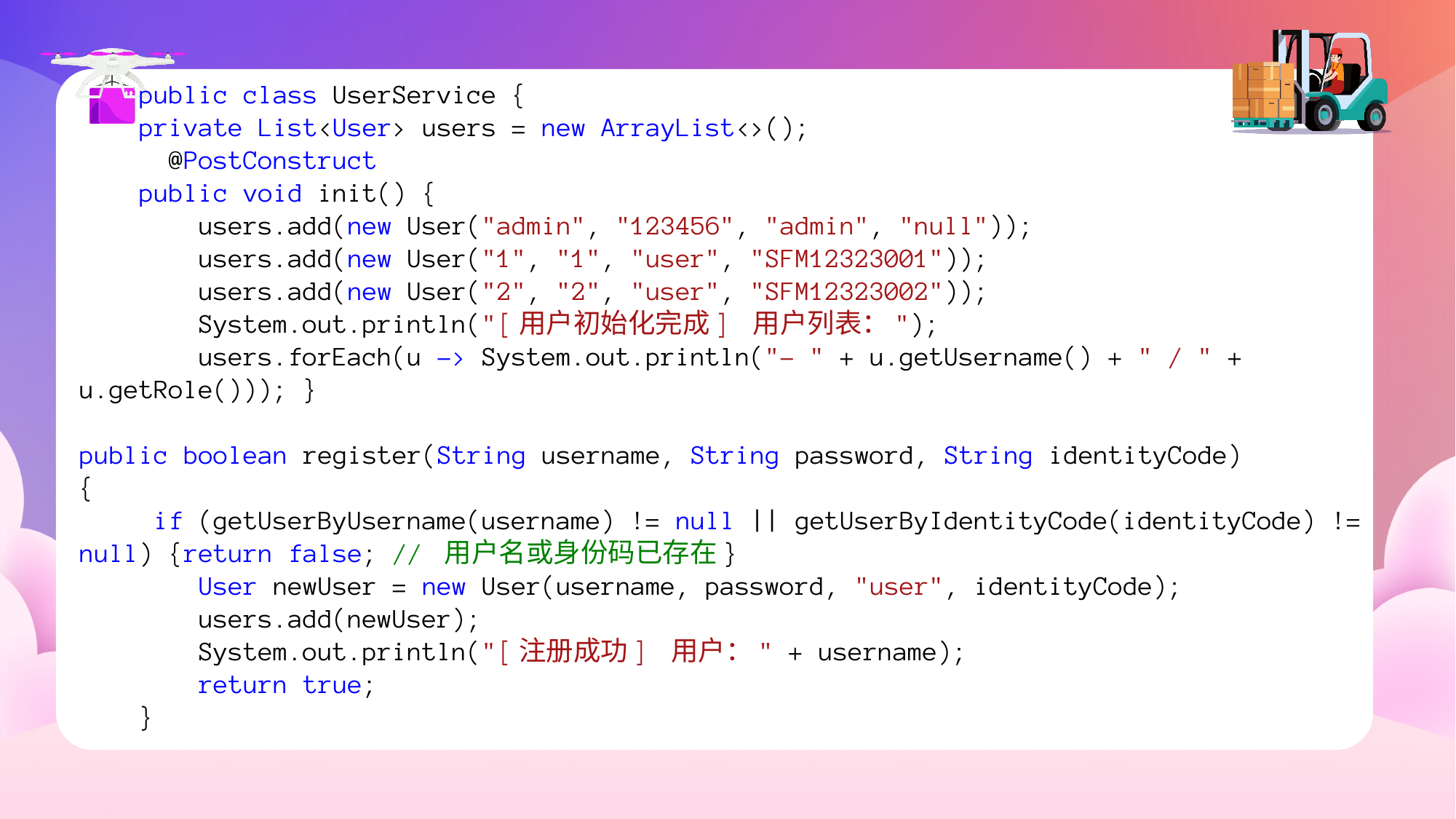

public class UserService {
    private List<User> users = new ArrayList<>();
      @PostConstruct
    public void init() {
        users.add(new User("admin", "123456", "admin", "null"));
        users.add(new User("1", "1", "user", "SFM12323001"));
        users.add(new User("2", "2", "user", "SFM12323002"));
        System.out.println("[用户初始化完成] 用户列表：");
        users.forEach(u -> System.out.println("- " + u.getUsername() + " / " + u.getRole())); }

public boolean register(String username, String password, String identityCode)
{
     if (getUserByUsername(username) != null || getUserByIdentityCode(identityCode) != null) {return false; // 用户名或身份码已存在}
        User newUser = new User(username, password, "user", identityCode);
        users.add(newUser);
        System.out.println("[注册成功] 用户：" + username);
        return true;
    }